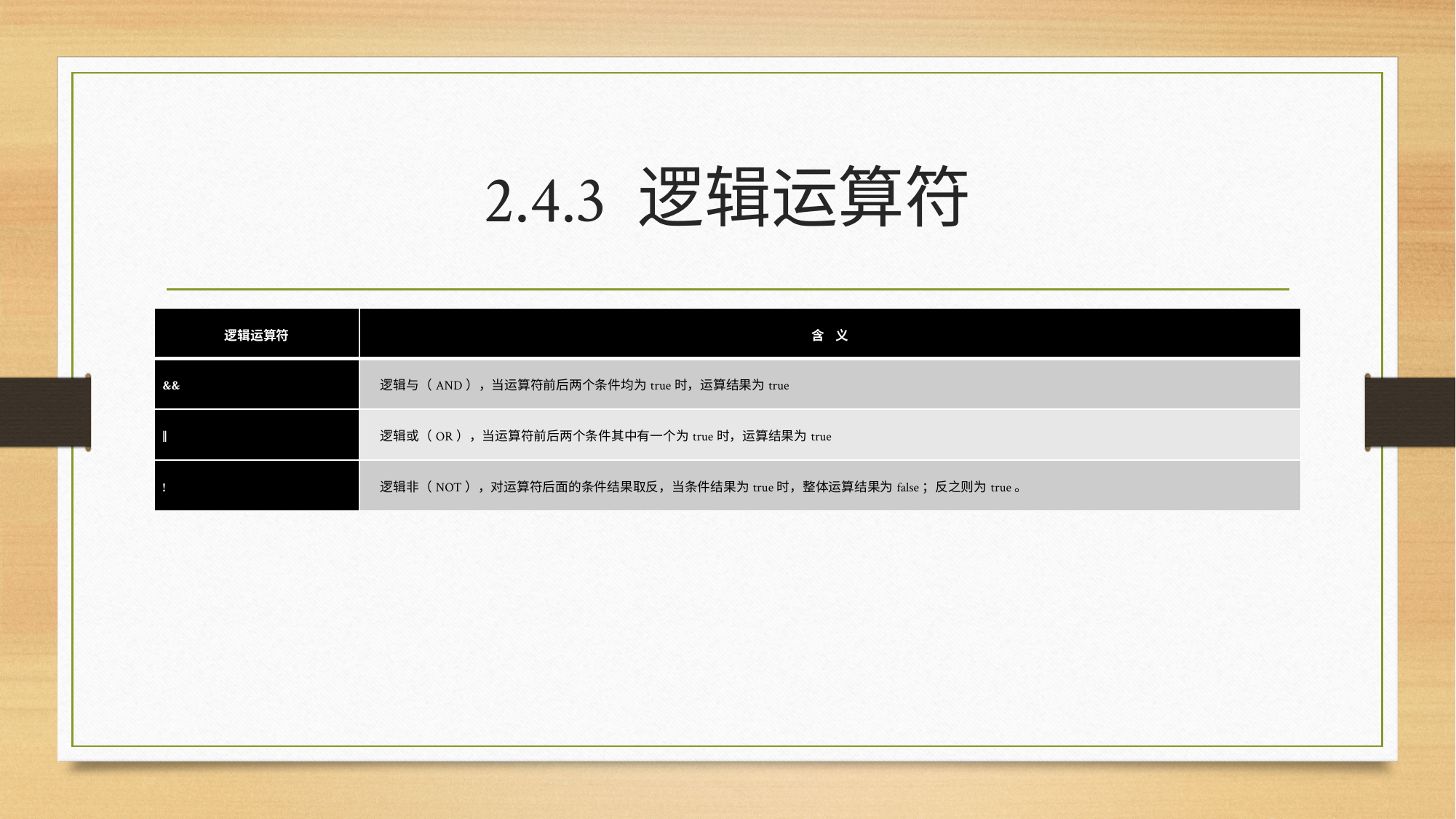

# 2.4.3 逻辑运算符
| 逻辑运算符 | 含 义 |
| --- | --- |
| && | 逻辑与（AND），当运算符前后两个条件均为true时，运算结果为true |
| || | 逻辑或（OR），当运算符前后两个条件其中有一个为true时，运算结果为true |
| ! | 逻辑非（NOT），对运算符后面的条件结果取反，当条件结果为true时，整体运算结果为false；反之则为true。 |